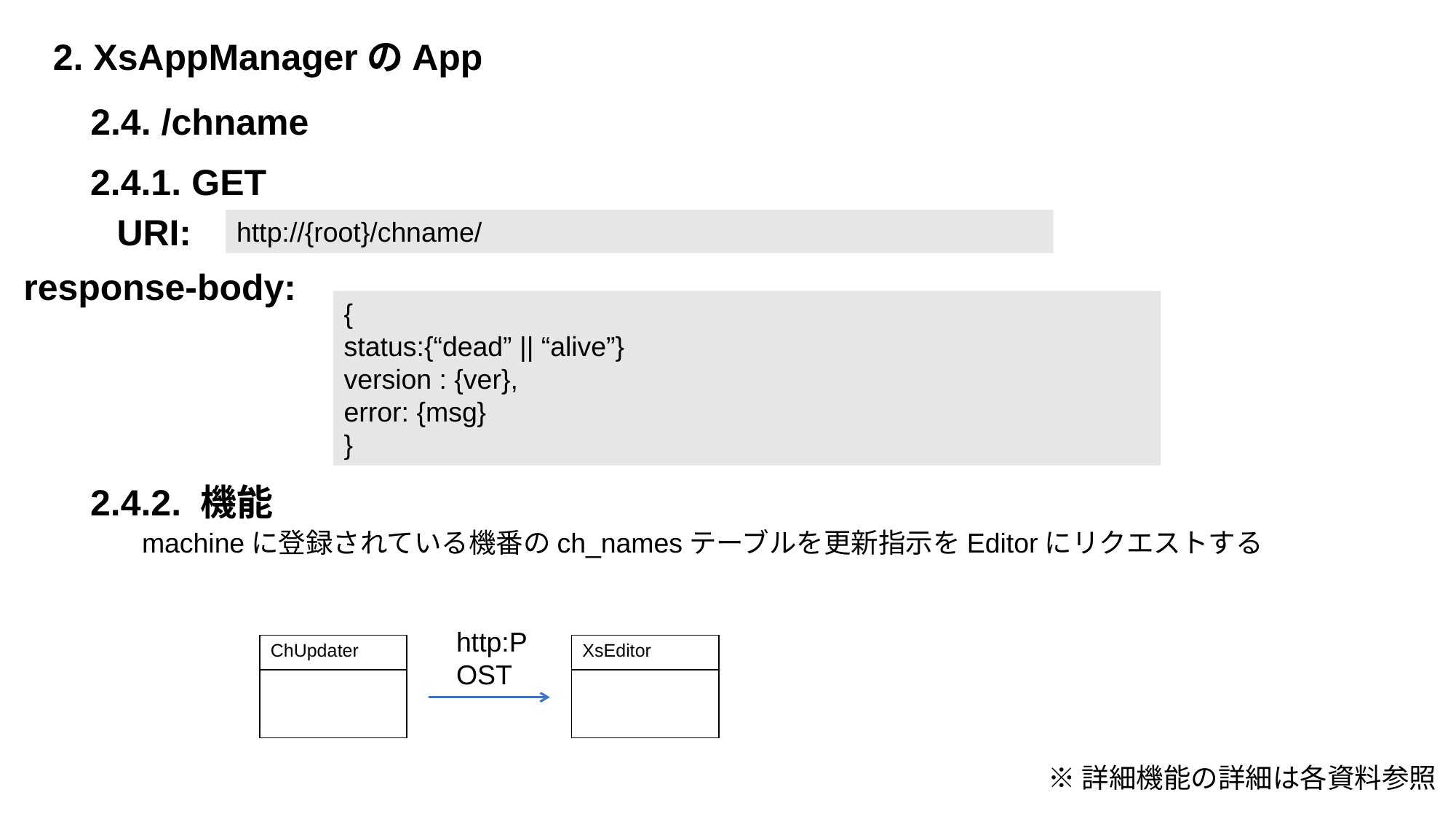

2. XsAppManagerのApp
2.4. /chname
2.4.1. GET
URI:
http://{root}/chname/
response-body:
{
status:{“dead” || “alive”}
version : {ver},
error: {msg}
}
2.4.2. 機能
machineに登録されている機番のch_namesテーブルを更新指示をEditorにリクエストする
http:POST
| ChUpdater |
| --- |
|  |
| XsEditor |
| --- |
|  |
※詳細機能の詳細は各資料参照